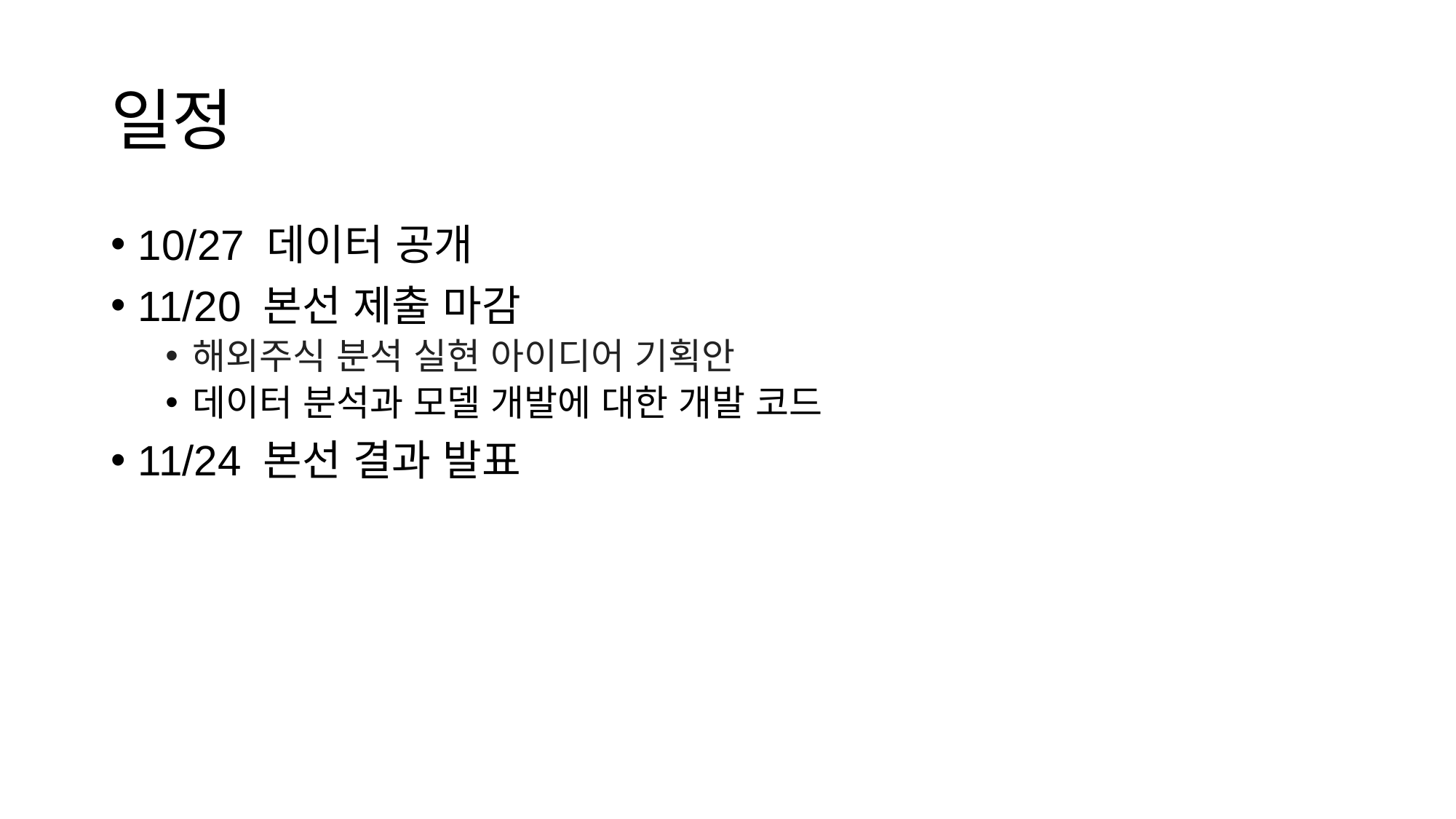

# 일정
10/27 데이터 공개
11/20 본선 제출 마감
해외주식 분석 실현 아이디어 기획안
데이터 분석과 모델 개발에 대한 개발 코드
11/24 본선 결과 발표